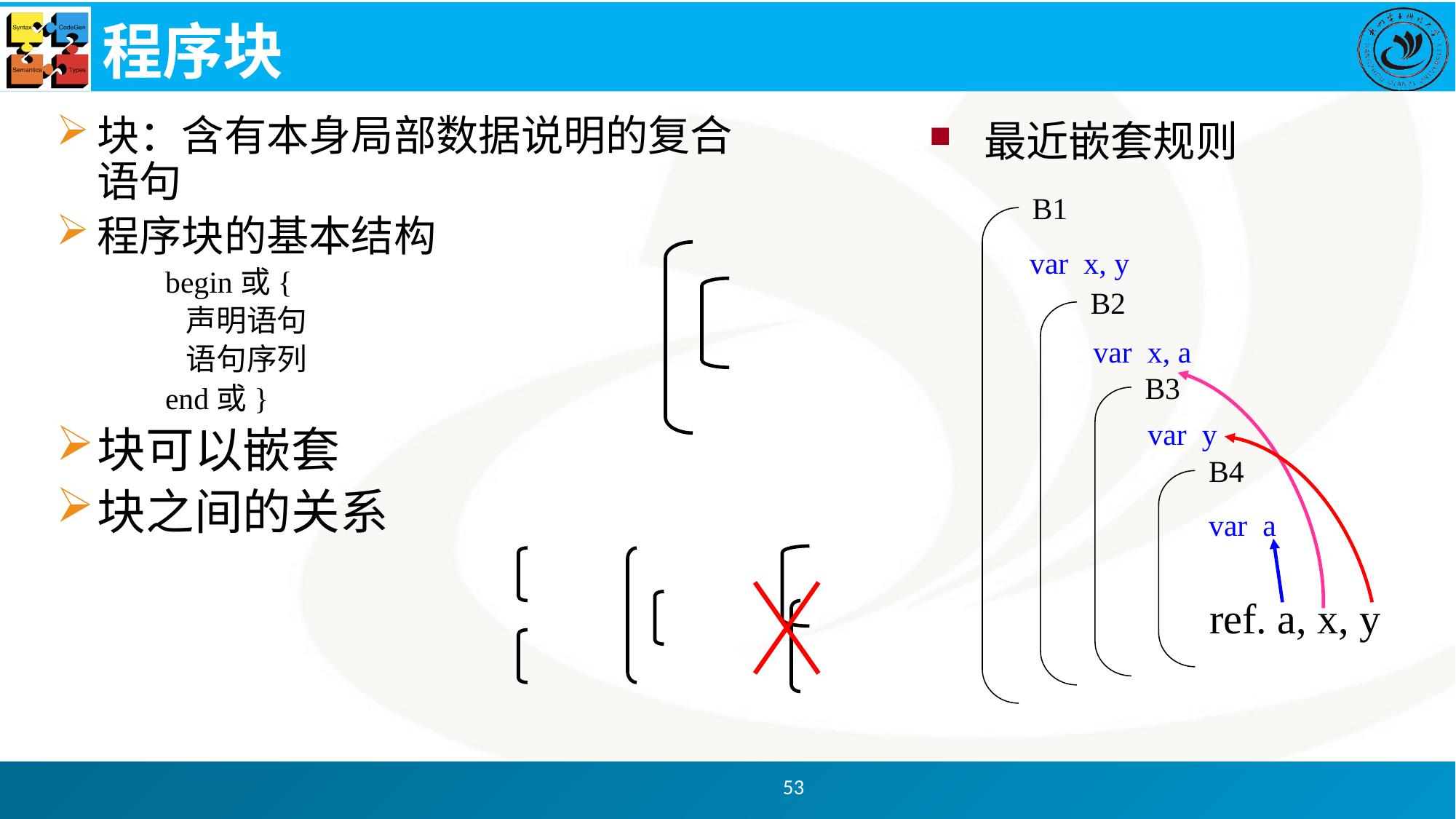

# 程序块
最近嵌套规则
块：含有本身局部数据说明的复合语句
程序块的基本结构
begin或{
  声明语句
  语句序列
end或}
块可以嵌套
块之间的关系
B1

B2

B3

B4

var  x, y
var  x, a

var  y

var  a

ref. a, x, y

53